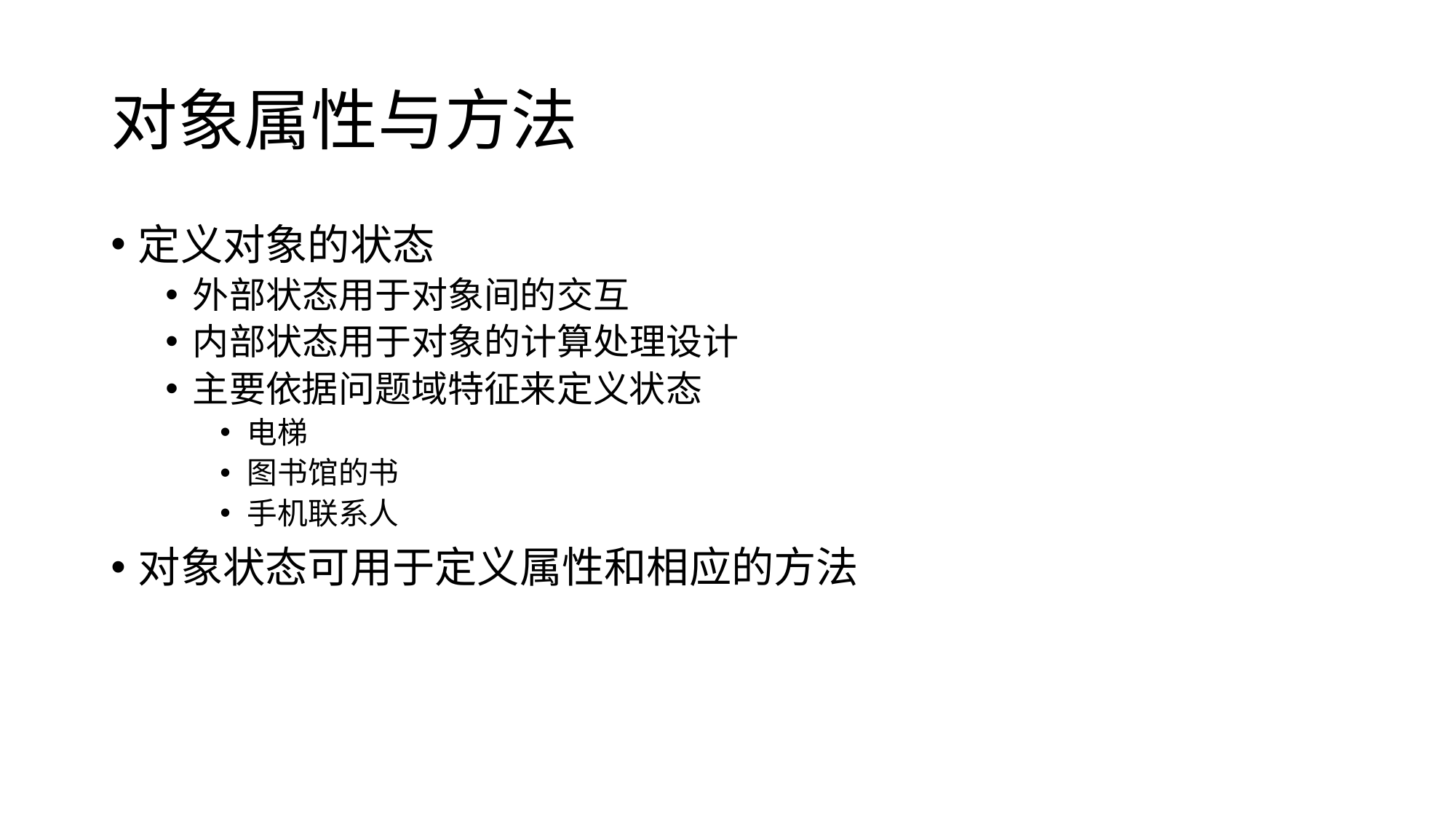

# 对象属性与方法
定义对象的状态
外部状态用于对象间的交互
内部状态用于对象的计算处理设计
主要依据问题域特征来定义状态
电梯
图书馆的书
手机联系人
对象状态可用于定义属性和相应的方法